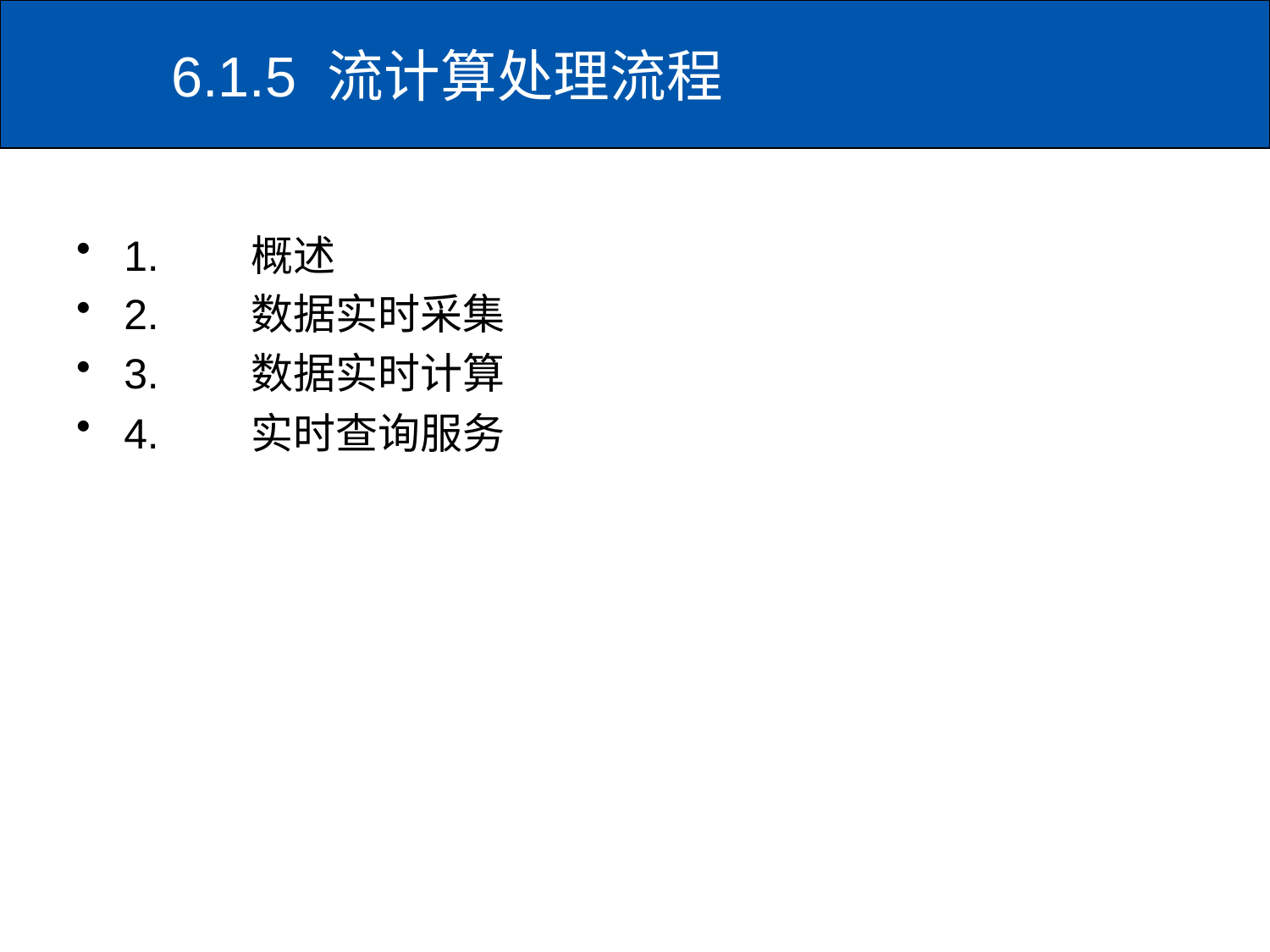

# 6.1.5	 流计算处理流程
1.	概述
2. 	数据实时采集
3. 	数据实时计算
4. 	实时查询服务